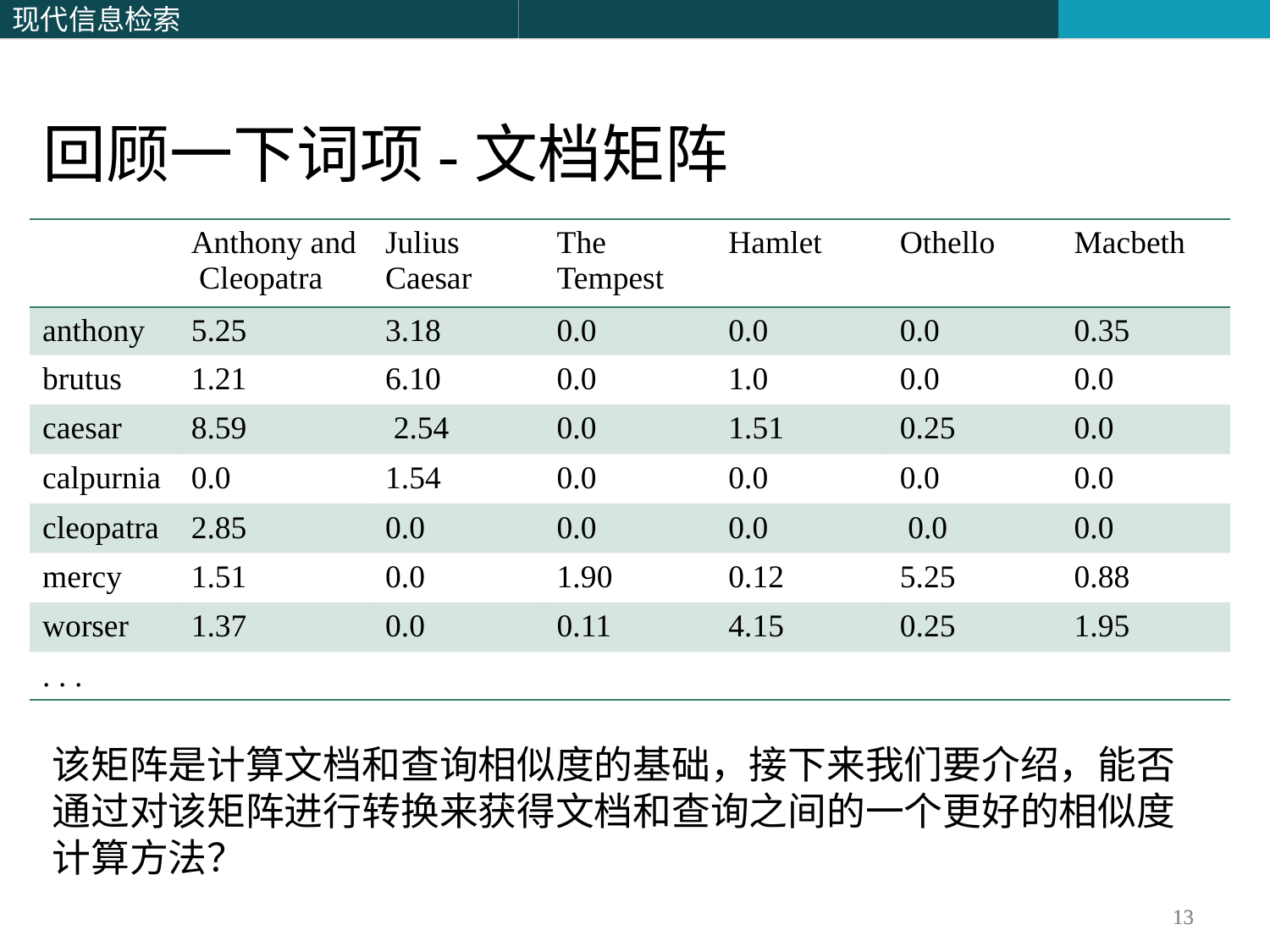

回顾一下词项-文档矩阵
|  | Anthony and Cleopatra | Julius Caesar | The Tempest | Hamlet | Othello | Macbeth |
| --- | --- | --- | --- | --- | --- | --- |
| anthony | 5.25 | 3.18 | 0.0 | 0.0 | 0.0 | 0.35 |
| brutus | 1.21 | 6.10 | 0.0 | 1.0 | 0.0 | 0.0 |
| caesar | 8.59 | 2.54 | 0.0 | 1.51 | 0.25 | 0.0 |
| calpurnia | 0.0 | 1.54 | 0.0 | 0.0 | 0.0 | 0.0 |
| cleopatra | 2.85 | 0.0 | 0.0 | 0.0 | 0.0 | 0.0 |
| mercy | 1.51 | 0.0 | 1.90 | 0.12 | 5.25 | 0.88 |
| worser | 1.37 | 0.0 | 0.11 | 4.15 | 0.25 | 1.95 |
| . . . |  |  |  |  |  |  |
该矩阵是计算文档和查询相似度的基础，接下来我们要介绍，能否通过对该矩阵进行转换来获得文档和查询之间的一个更好的相似度计算方法？
13
13